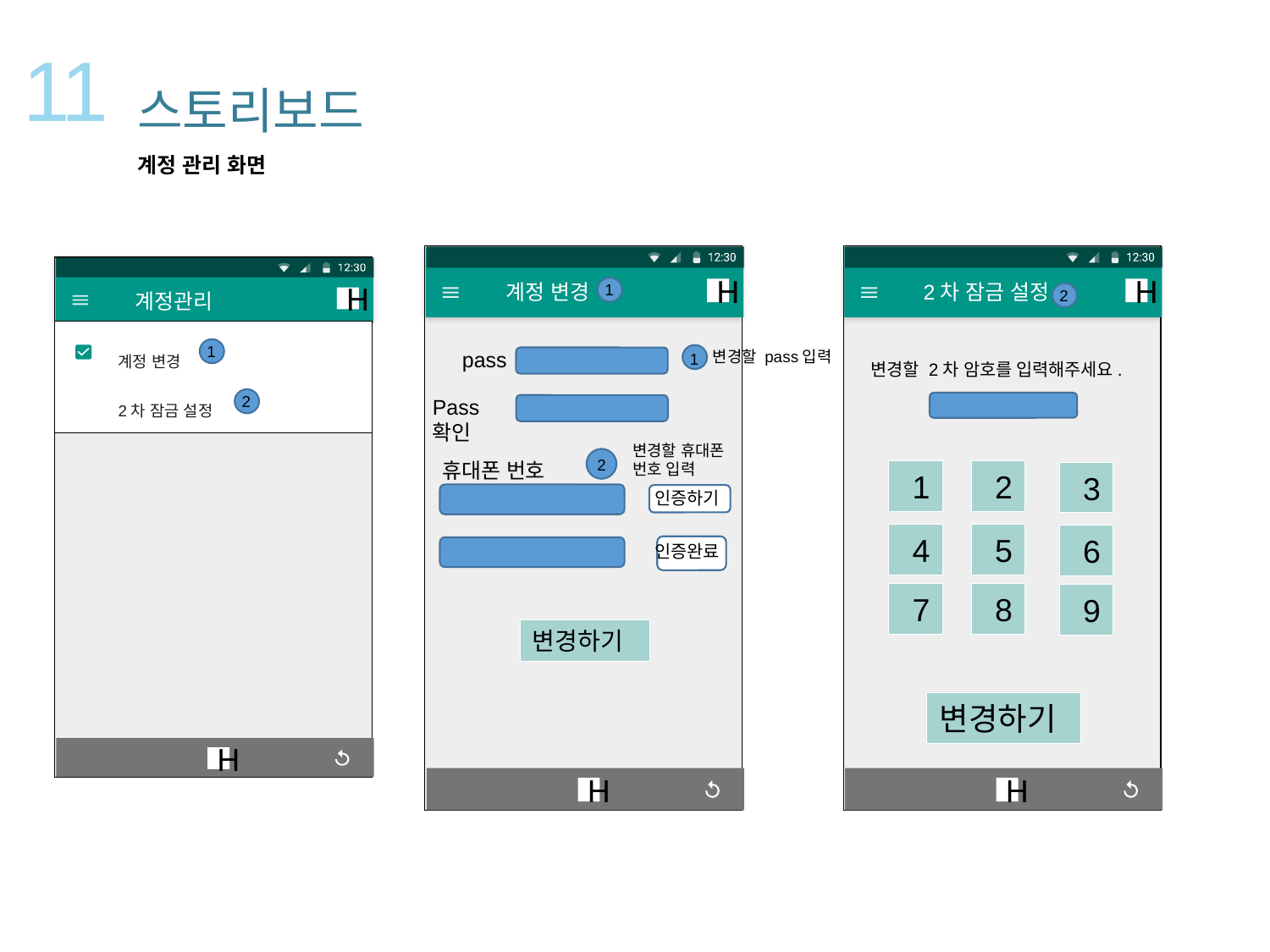

11
스토리보드
계정 관리 화면

계정 변경
H

H

2차 잠금 설정
H

H

계정관리
H
계정 변경
2차 잠금 설정

H

1

2

1

변경할 pass입력
pass
1

변경할 2차 암호를 입력해주세요.
2
Pass확인

변경할 휴대폰 번호 입력
2

휴대폰 번호
1
2
3
인증하기

4
5
6
인증완료

7
8
9
변경하기
변경하기